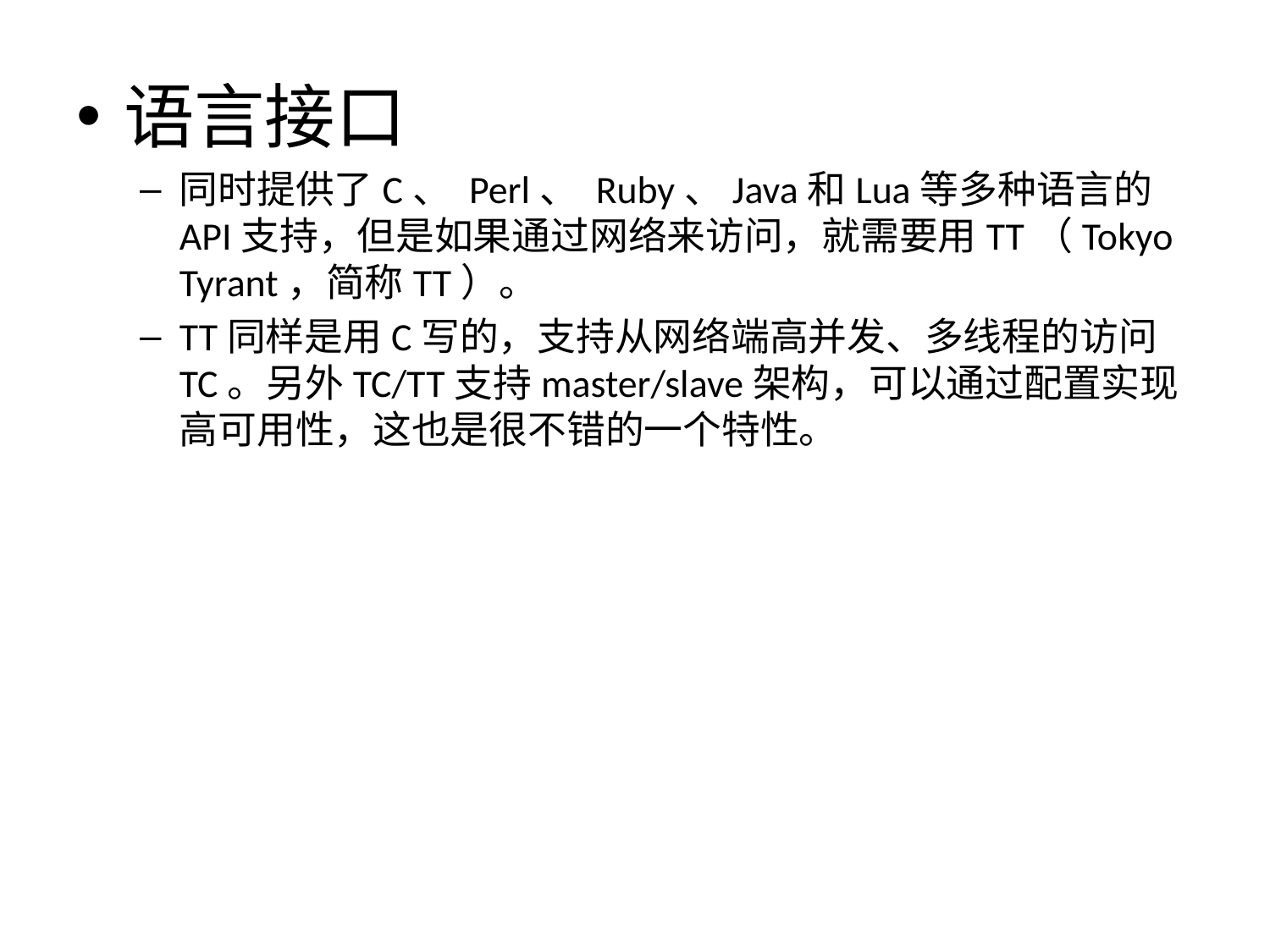

语言接口
同时提供了C、 Perl、 Ruby、Java和Lua等多种语言的API支持，但是如果通过网络来访问，就需要用TT（Tokyo Tyrant，简称TT）。
TT同样是用C写的，支持从网络端高并发、多线程的访问 TC。另外TC/TT支持master/slave架构，可以通过配置实现高可用性，这也是很不错的一个特性。